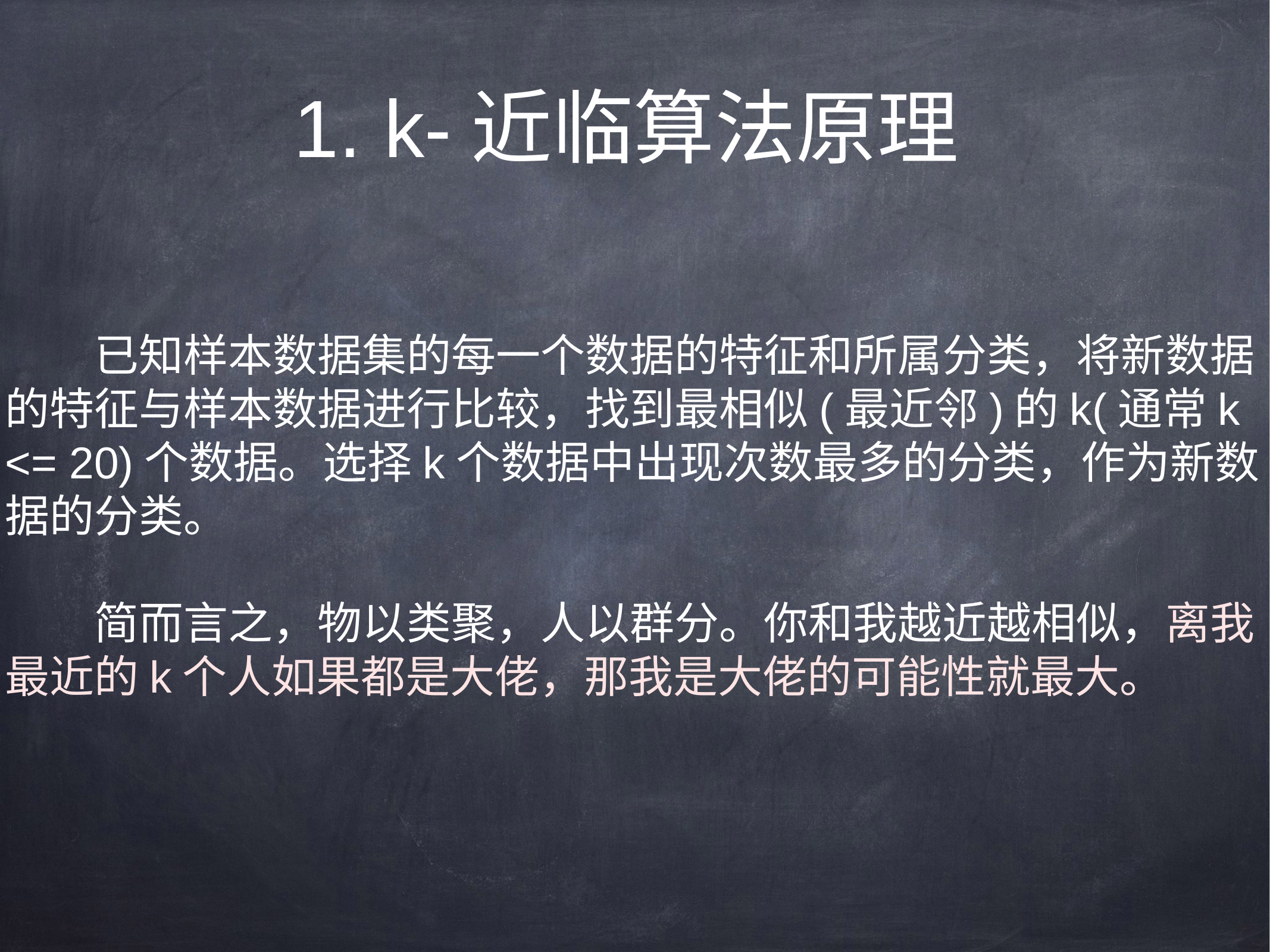

# 1. k-近临算法原理
	已知样本数据集的每一个数据的特征和所属分类，将新数据的特征与样本数据进行比较，找到最相似(最近邻)的k(通常k <= 20)个数据。选择k个数据中出现次数最多的分类，作为新数据的分类。

	简而言之，物以类聚，人以群分。你和我越近越相似，离我最近的k个人如果都是大佬，那我是大佬的可能性就最大。